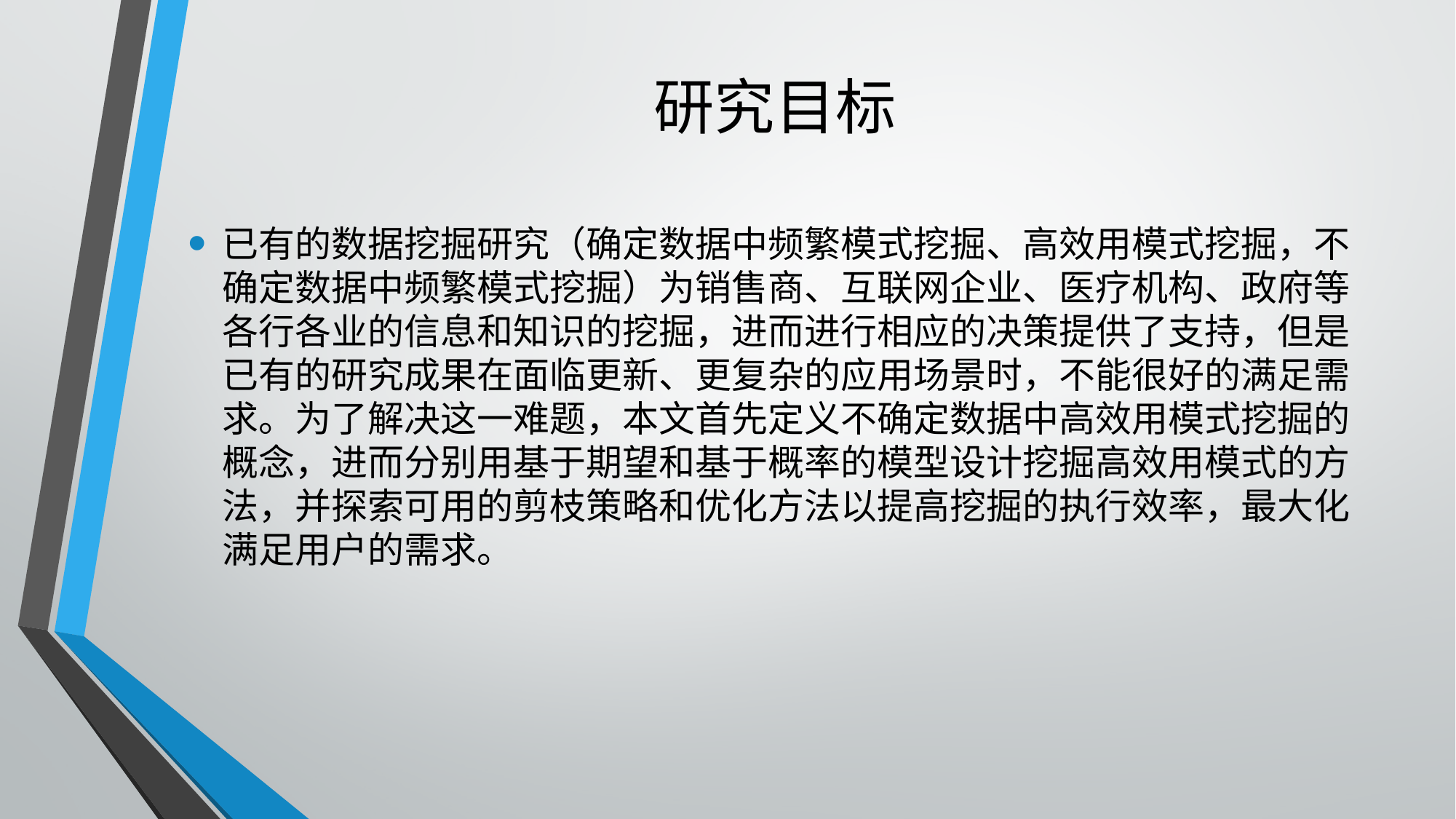

# 研究目标
已有的数据挖掘研究（确定数据中频繁模式挖掘、高效用模式挖掘，不确定数据中频繁模式挖掘）为销售商、互联网企业、医疗机构、政府等各行各业的信息和知识的挖掘，进而进行相应的决策提供了支持，但是已有的研究成果在面临更新、更复杂的应用场景时，不能很好的满足需求。为了解决这一难题，本文首先定义不确定数据中高效用模式挖掘的概念，进而分别用基于期望和基于概率的模型设计挖掘高效用模式的方法，并探索可用的剪枝策略和优化方法以提高挖掘的执行效率，最大化满足用户的需求。